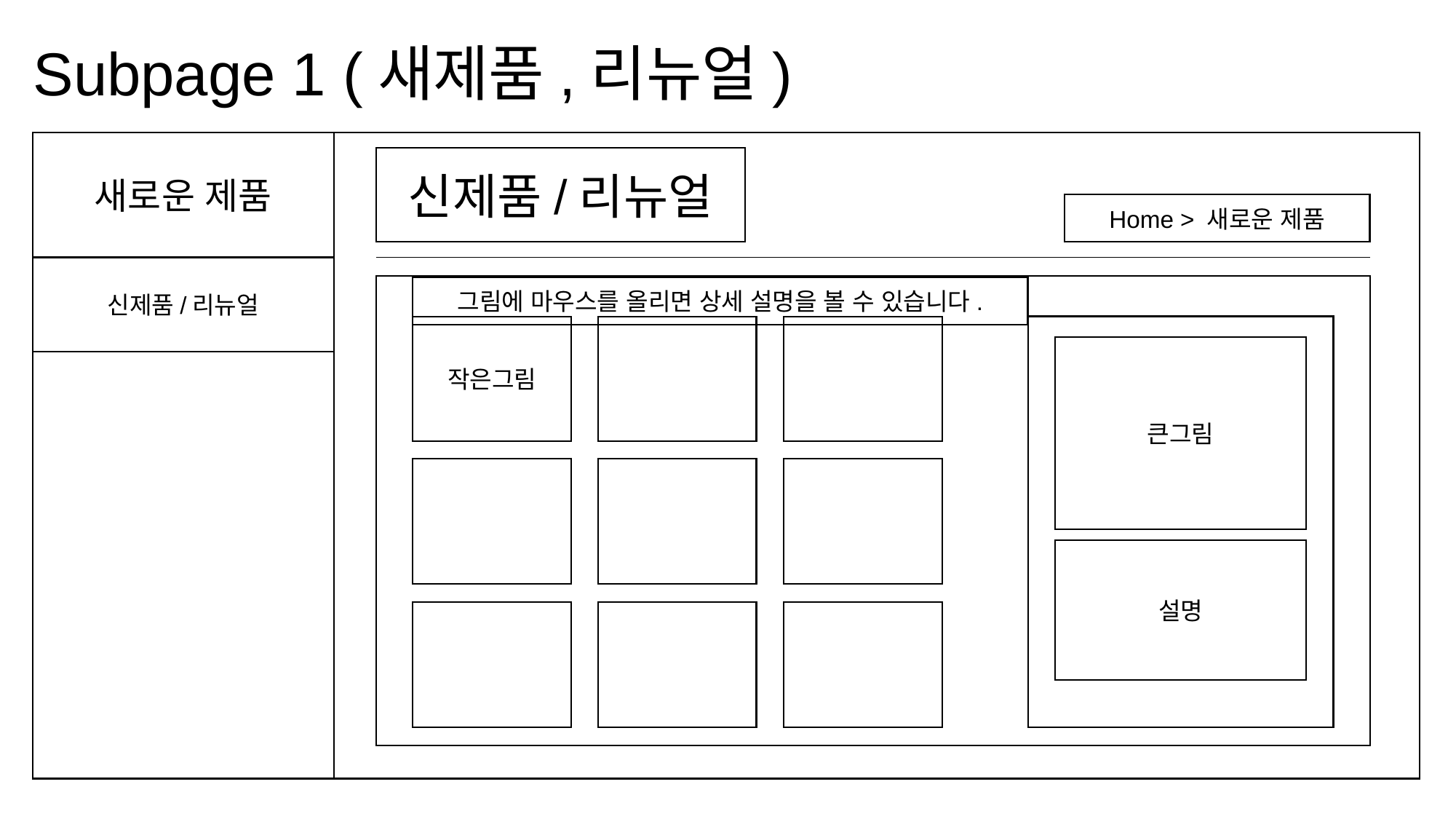

Subpage 1 (새제품,리뉴얼)
새로운 제품

신제품/리뉴얼
Home > 새로운 제품
신제품/리뉴얼

그림에 마우스를 올리면 상세 설명을 볼 수 있습니다.

작은그림

큰그림

설명